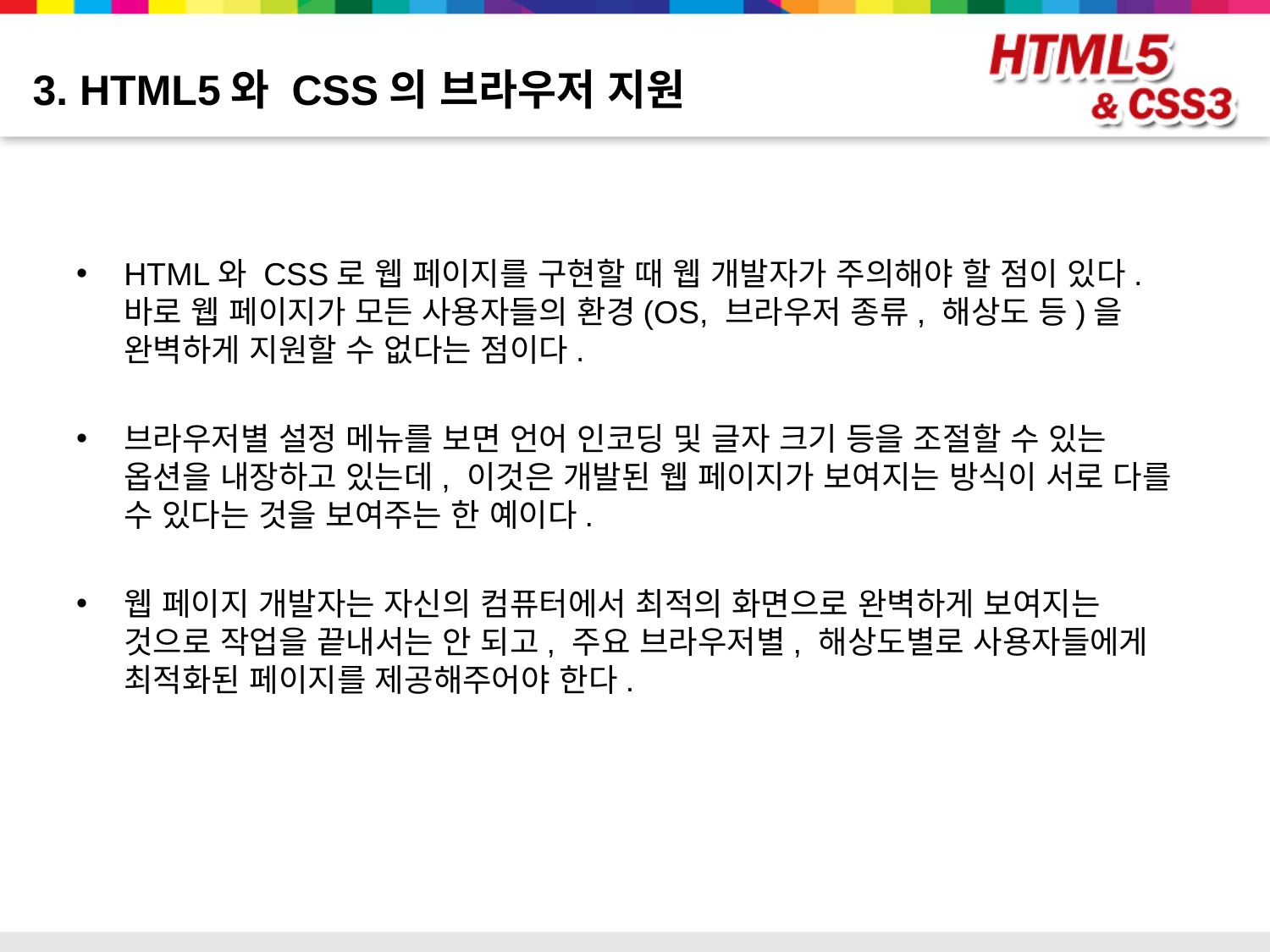

# 3. HTML5와 CSS의 브라우저 지원
HTML와 CSS로 웹 페이지를 구현할 때 웹 개발자가 주의해야 할 점이 있다. 바로 웹 페이지가 모든 사용자들의 환경(OS, 브라우저 종류, 해상도 등)을 완벽하게 지원할 수 없다는 점이다.

브라우저별 설정 메뉴를 보면 언어 인코딩 및 글자 크기 등을 조절할 수 있는 옵션을 내장하고 있는데, 이것은 개발된 웹 페이지가 보여지는 방식이 서로 다를 수 있다는 것을 보여주는 한 예이다.

웹 페이지 개발자는 자신의 컴퓨터에서 최적의 화면으로 완벽하게 보여지는 것으로 작업을 끝내서는 안 되고, 주요 브라우저별, 해상도별로 사용자들에게 최적화된 페이지를 제공해주어야 한다.